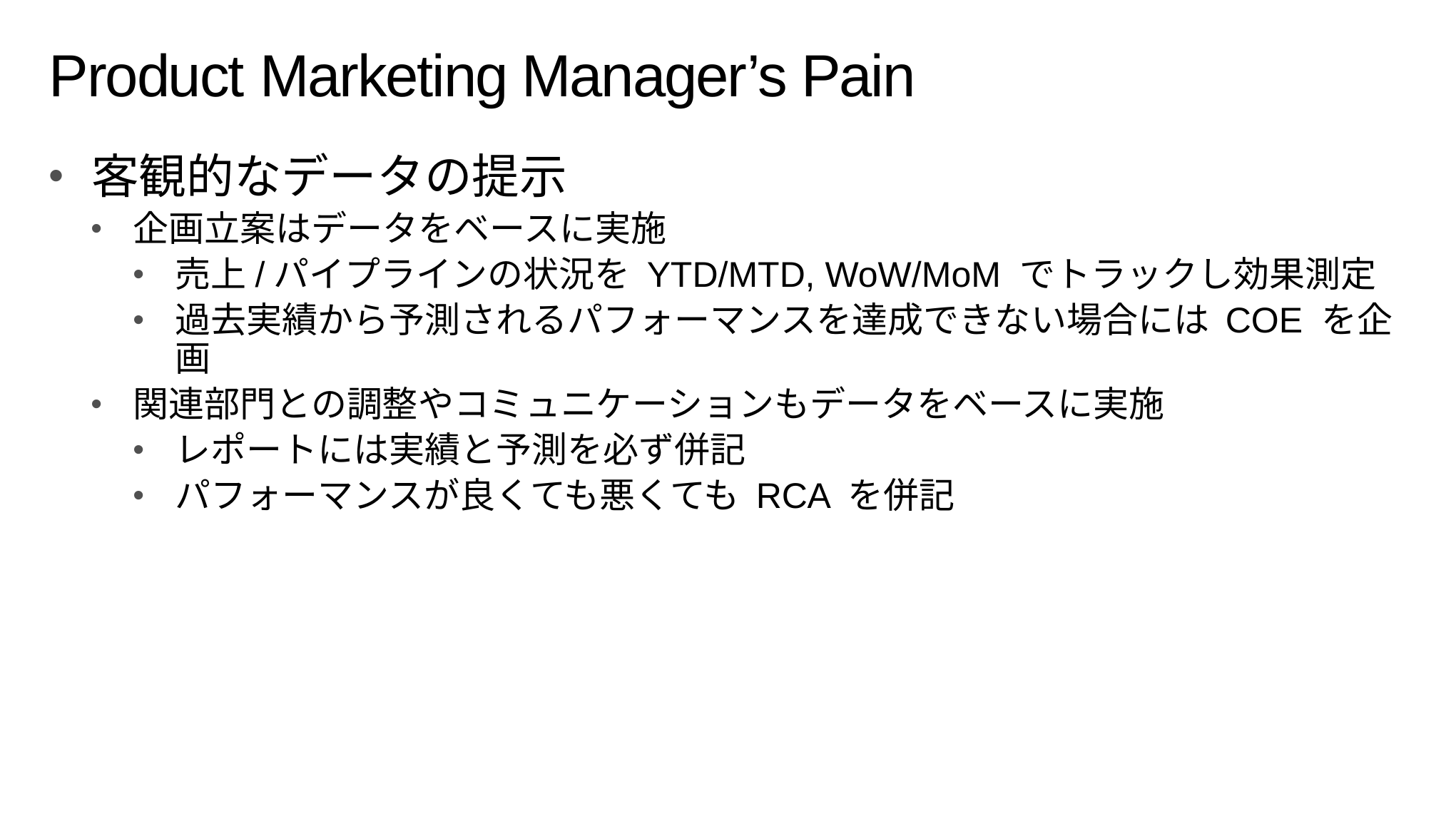

# Product Marketing Manager’s Pain
客観的なデータの提示
企画立案はデータをベースに実施
売上/パイプラインの状況を YTD/MTD, WoW/MoM でトラックし効果測定
過去実績から予測されるパフォーマンスを達成できない場合には COE を企画
関連部門との調整やコミュニケーションもデータをベースに実施
レポートには実績と予測を必ず併記
パフォーマンスが良くても悪くても RCA を併記